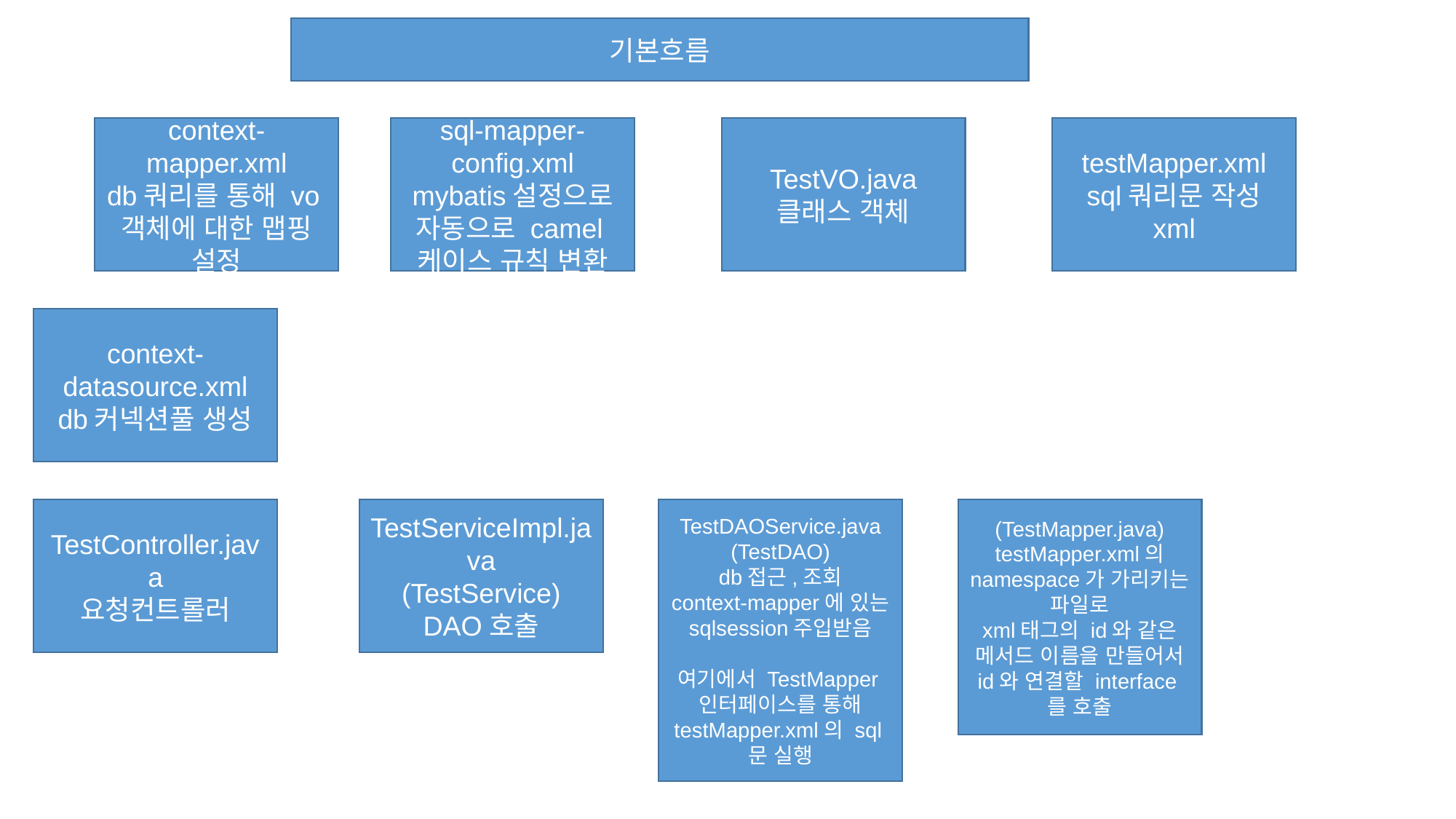

기본흐름
testMapper.xml
sql쿼리문 작성 xml
sql-mapper-config.xml
mybatis설정으로 자동으로 camel케이스 규칙 변환
TestVO.java
클래스 객체
context-mapper.xml
db쿼리를 통해 vo객체에 대한 맵핑 설정
context-datasource.xml
db커넥션풀 생성
TestController.java
요청컨트롤러
TestServiceImpl.java
(TestService)
DAO호출
TestDAOService.java
(TestDAO)
db접근,조회
context-mapper에 있는 sqlsession주입받음

여기에서 TestMapper인터페이스를 통해 testMapper.xml의 sql문 실행
(TestMapper.java)
testMapper.xml의 namespace가 가리키는 파일로
xml태그의 id와 같은 메서드 이름을 만들어서 id와 연결할 interface를 호출